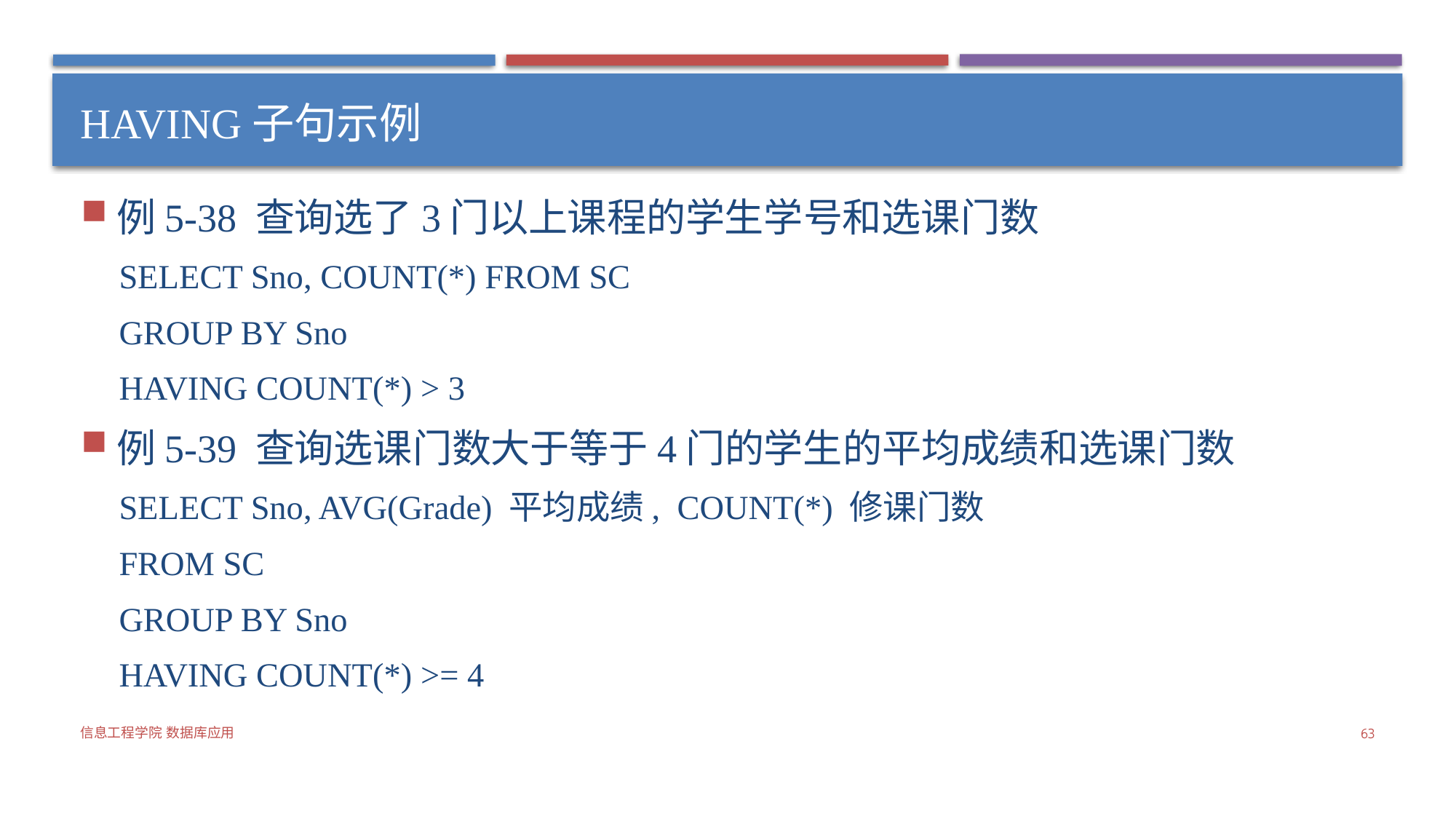

# HAVING子句示例
例5-38 查询选了3门以上课程的学生学号和选课门数
SELECT Sno, COUNT(*) FROM SC
GROUP BY Sno
HAVING COUNT(*) > 3
例5-39 查询选课门数大于等于4门的学生的平均成绩和选课门数
SELECT Sno, AVG(Grade) 平均成绩,  COUNT(*) 修课门数
FROM SC
GROUP BY Sno
HAVING COUNT(*) >= 4
信息工程学院 数据库应用
63